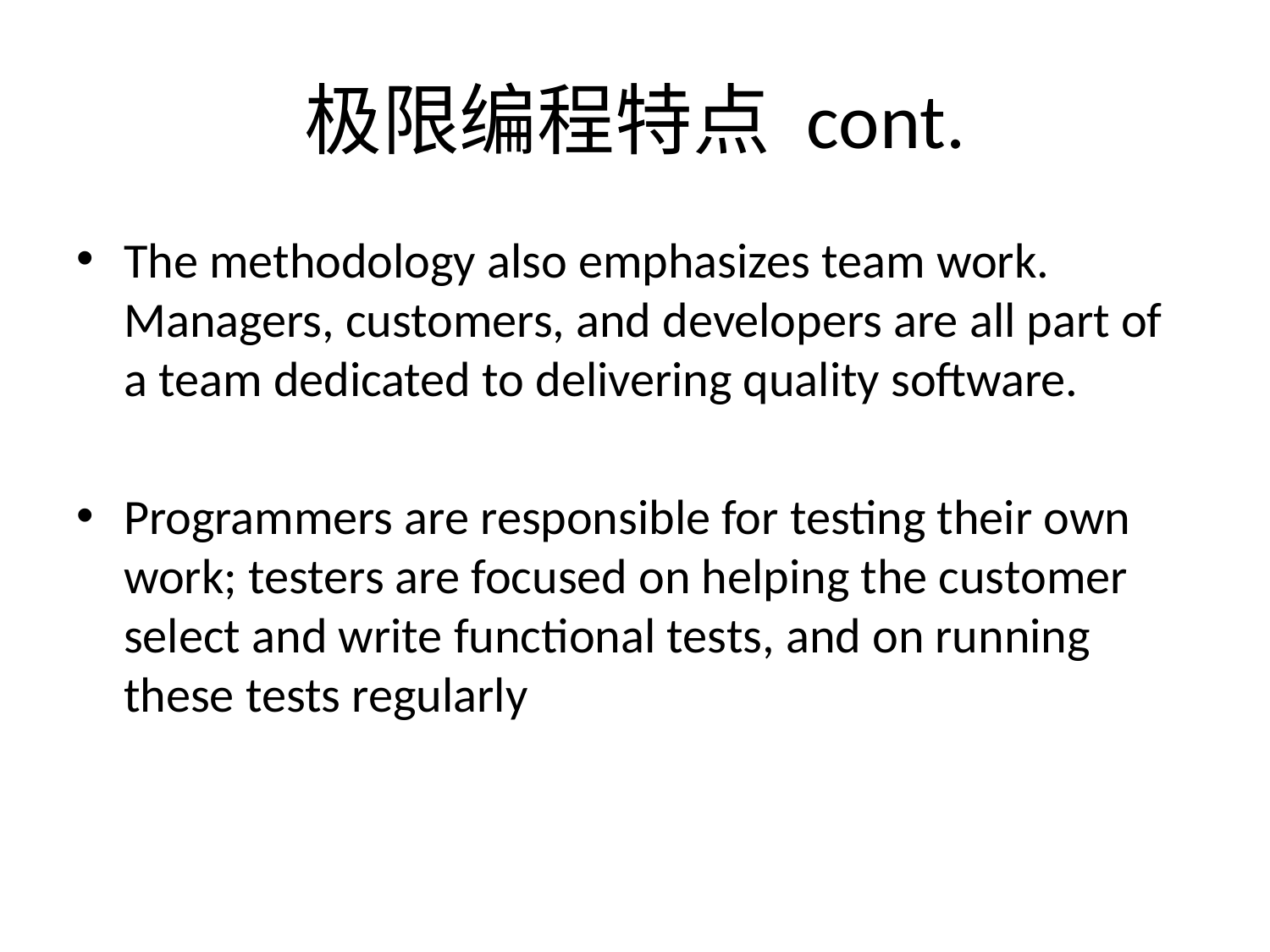

# 极限编程特点 cont.
The methodology also emphasizes team work. Managers, customers, and developers are all part of a team dedicated to delivering quality software.

Programmers are responsible for testing their own work; testers are focused on helping the customer select and write functional tests, and on running these tests regularly